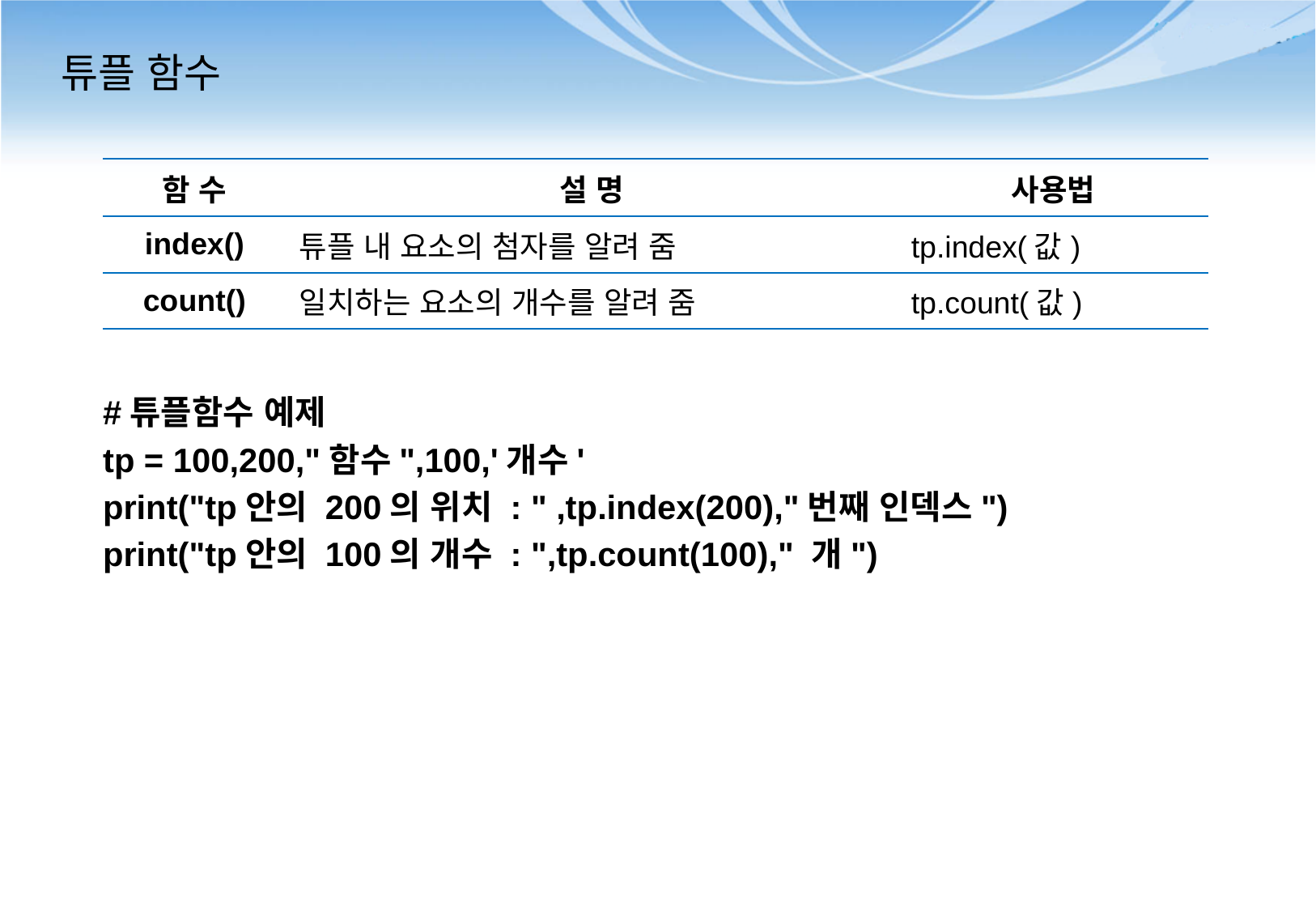

# 튜플 함수

#튜플함수 예제
tp = 100,200,"함수",100,'개수'
print("tp안의 200의 위치 : " ,tp.index(200),"번째 인덱스")
print("tp안의 100의 개수 : ",tp.count(100)," 개")

| 함 수 | 설 명 | 사용법 |
| --- | --- | --- |
| index() | 튜플 내 요소의 첨자를 알려 줌 | tp.index(값) |
| count() | 일치하는 요소의 개수를 알려 줌 | tp.count(값) |